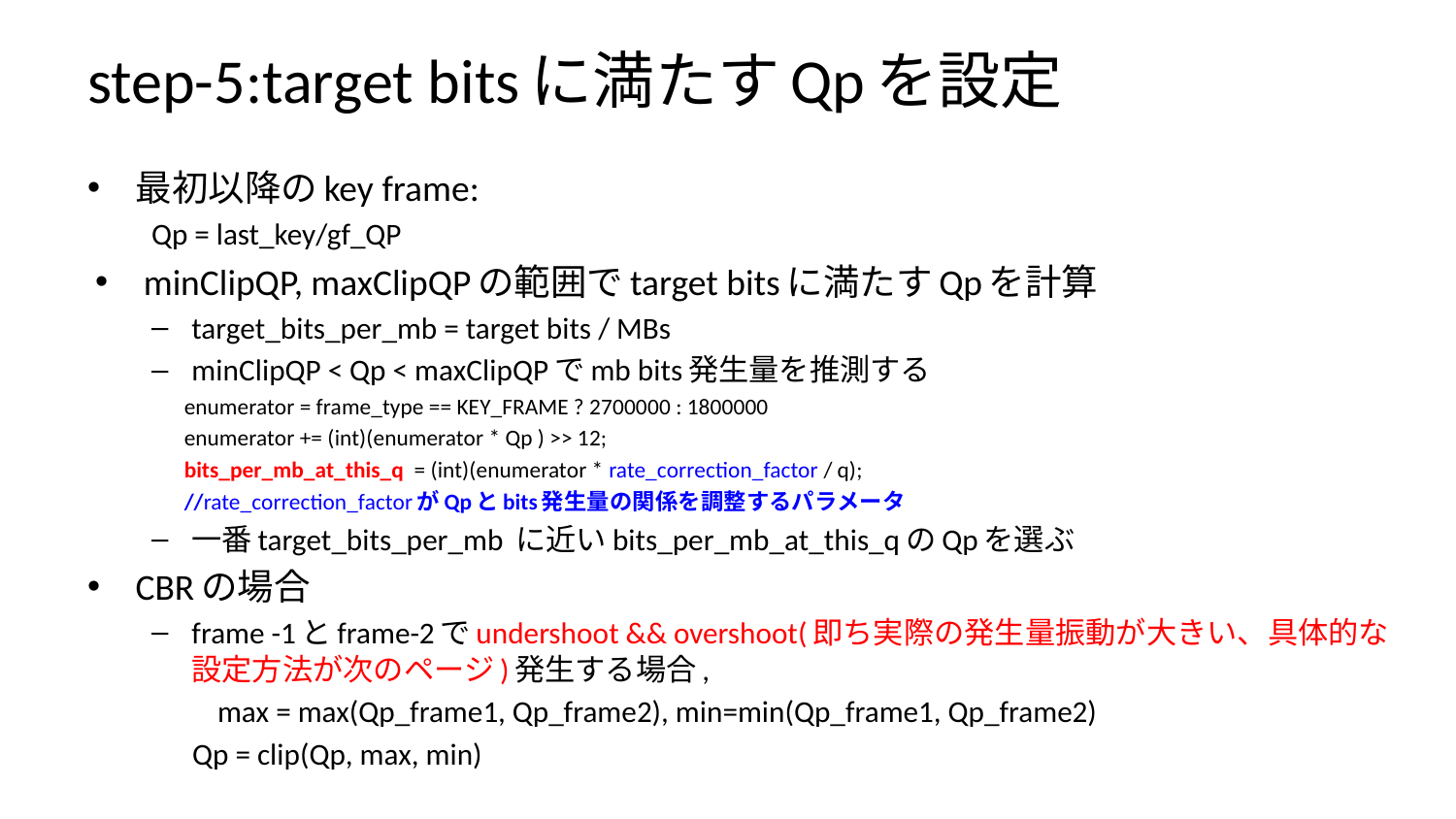

# step-5:target bitsに満たすQpを設定
最初以降のkey frame:
Qp = last_key/gf_QP
minClipQP, maxClipQPの範囲でtarget bitsに満たすQpを計算
target_bits_per_mb = target bits / MBs
minClipQP < Qp < maxClipQPでmb bits発生量を推測する
                   enumerator = frame_type == KEY_FRAME ? 2700000 : 1800000
                   enumerator += (int)(enumerator * Qp ) >> 12;
                   bits_per_mb_at_this_q  = (int)(enumerator * rate_correction_factor / q);
                   //rate_correction_factorがQpとbits発生量の関係を調整するパラメータ
一番target_bits_per_mb に近いbits_per_mb_at_this_qのQpを選ぶ
CBRの場合
frame -1とframe-2でundershoot && overshoot(即ち実際の発生量振動が大きい、具体的な設定方法が次のページ)発生する場合,
　　max = max(Qp_frame1, Qp_frame2), min=min(Qp_frame1, Qp_frame2)
      Qp = clip(Qp, max, min)